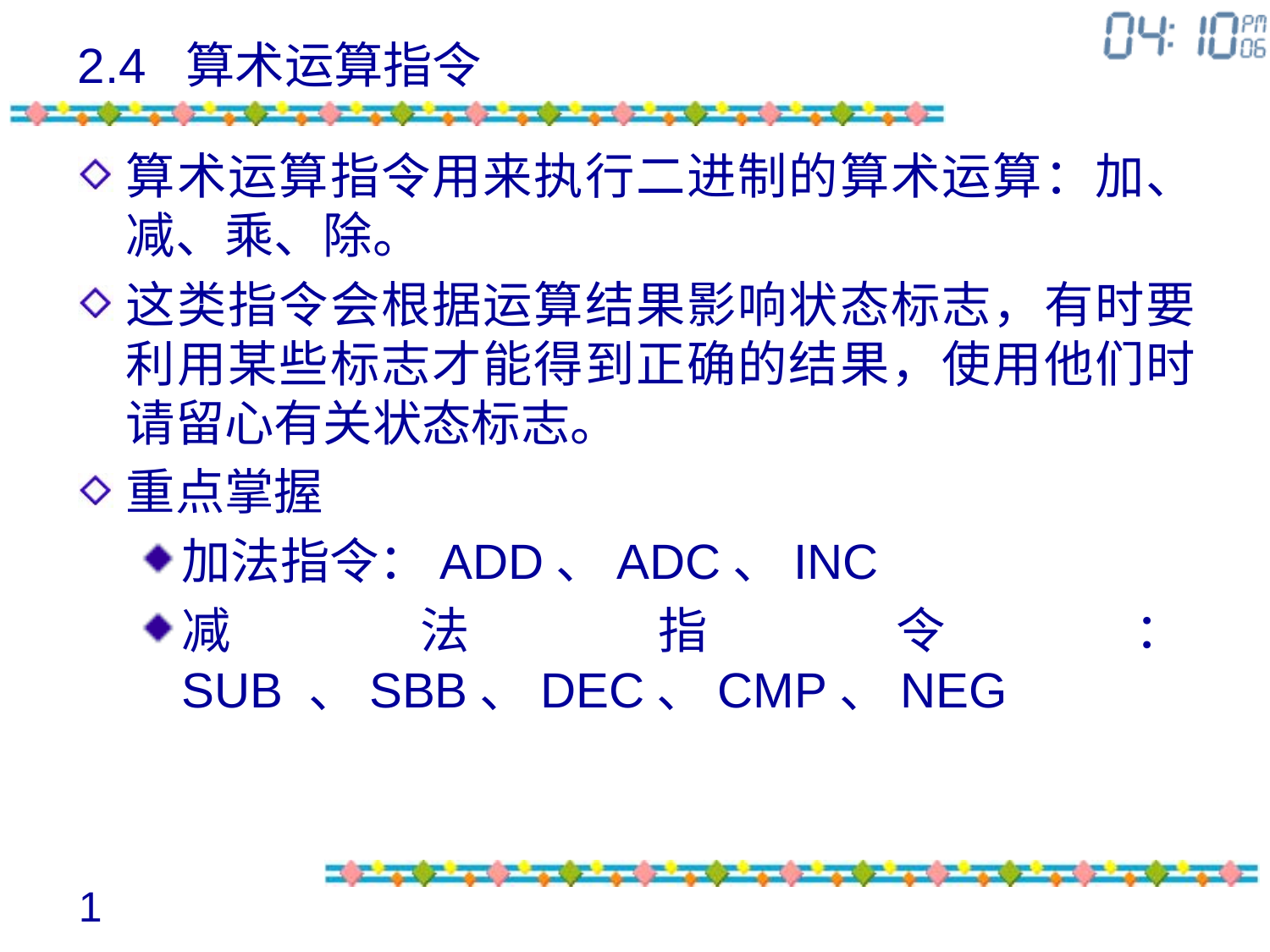

# 2.4  算术运算指令
算术运算指令用来执行二进制的算术运算：加、减、乘、除。
这类指令会根据运算结果影响状态标志，有时要利用某些标志才能得到正确的结果，使用他们时请留心有关状态标志。
重点掌握
加法指令：ADD、ADC、INC
减法指令：SUB 、SBB、DEC、CMP、NEG